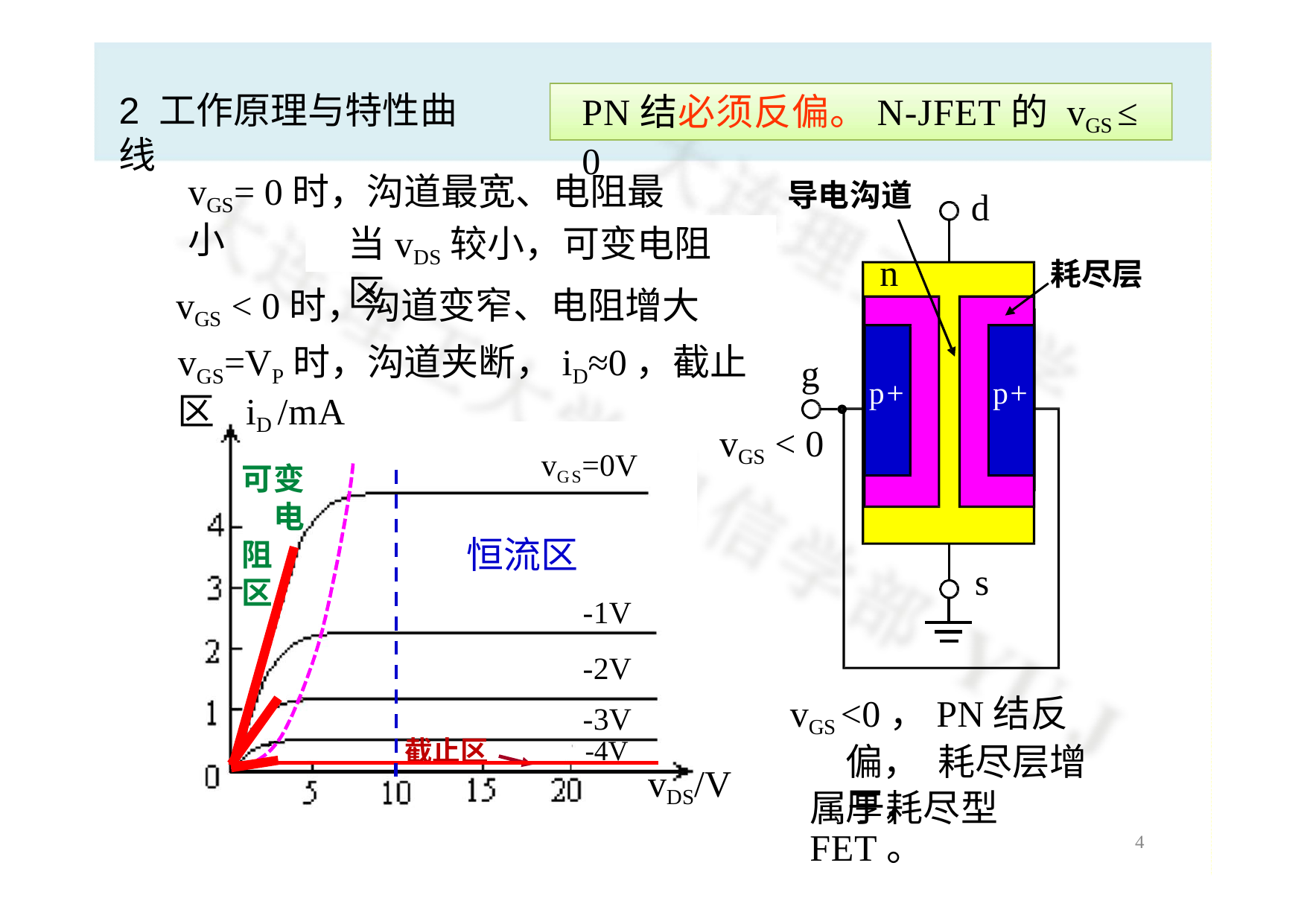

# 2 工作原理与特性曲线
PN结必须反偏。N-JFET的 vGS ≤ 0
vGS= 0时，沟道最宽、电阻最小
导电沟道
d

当vDS较小，可变电阻区
n
耗尽层

vGS  < 0时，沟道变窄、电阻增大
vGS=VP时，沟道夹断，iD≈0，截止区

g
p+
p+
iD /mA
可变  电阻  区

vGS  < 0

vGS=0V

恒流区

s

-1V
-2V
-3V
-4V

vGS <0，PN结反偏，  耗尽层增厚，

截止区

vDS/V
属于耗尽型FET。
4